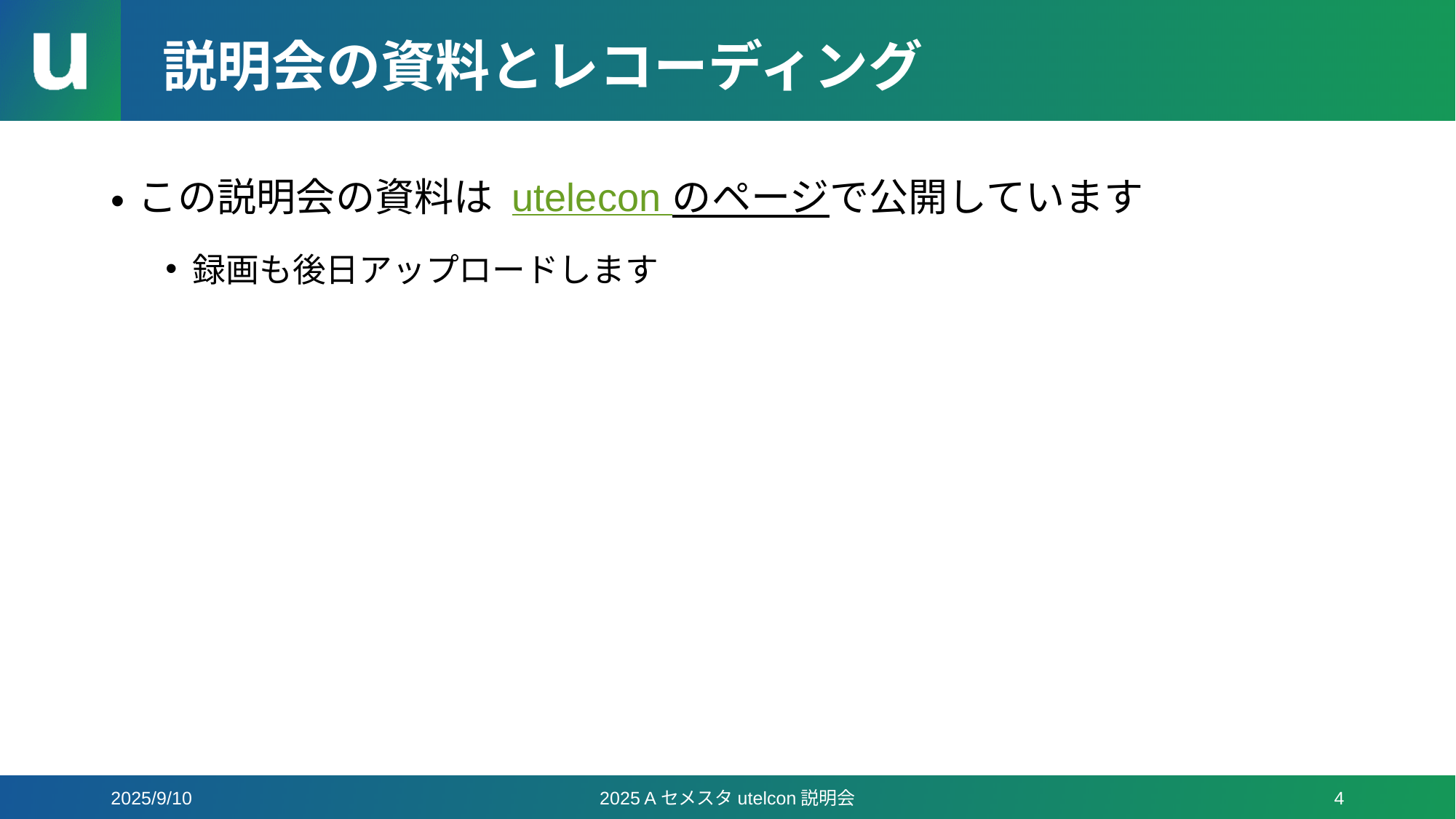

# 説明会の資料とレコーディング
この説明会の資料は utelecon のページで公開しています
録画も後日アップロードします
2025/9/10
2025 Aセメスタutelcon説明会
4